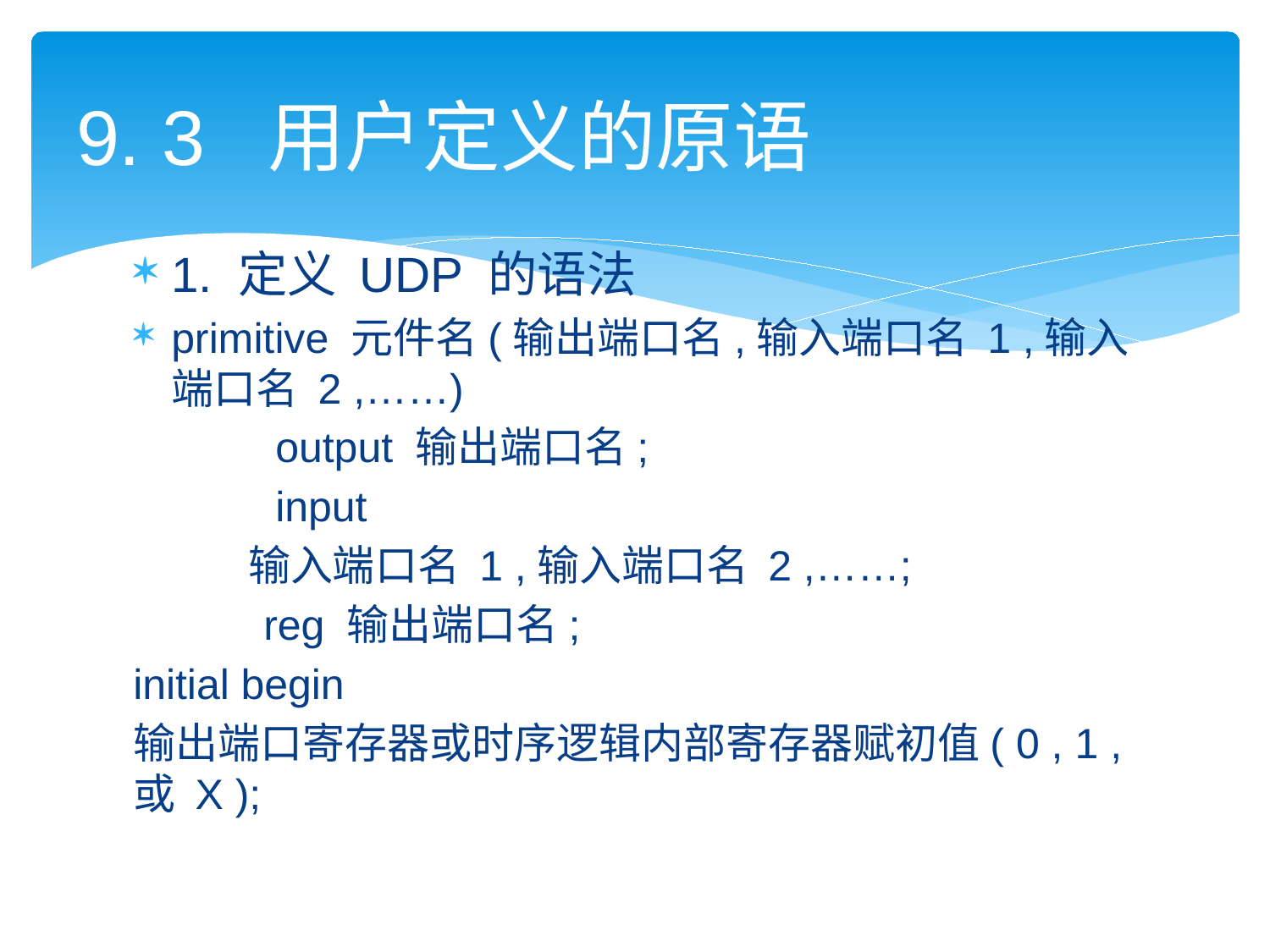

# 9. 3  用户定义的原语
1. 定义 UDP 的语法
primitive 元件名(输出端口名,输入端口名 1 ,输入端口名 2 ,……)
            output 输出端口名;
            input
           输入端口名 1 ,输入端口名 2 ,……;
           reg 输出端口名;
initial begin
输出端口寄存器或时序逻辑内部寄存器赋初值( 0 , 1 ,或 X );